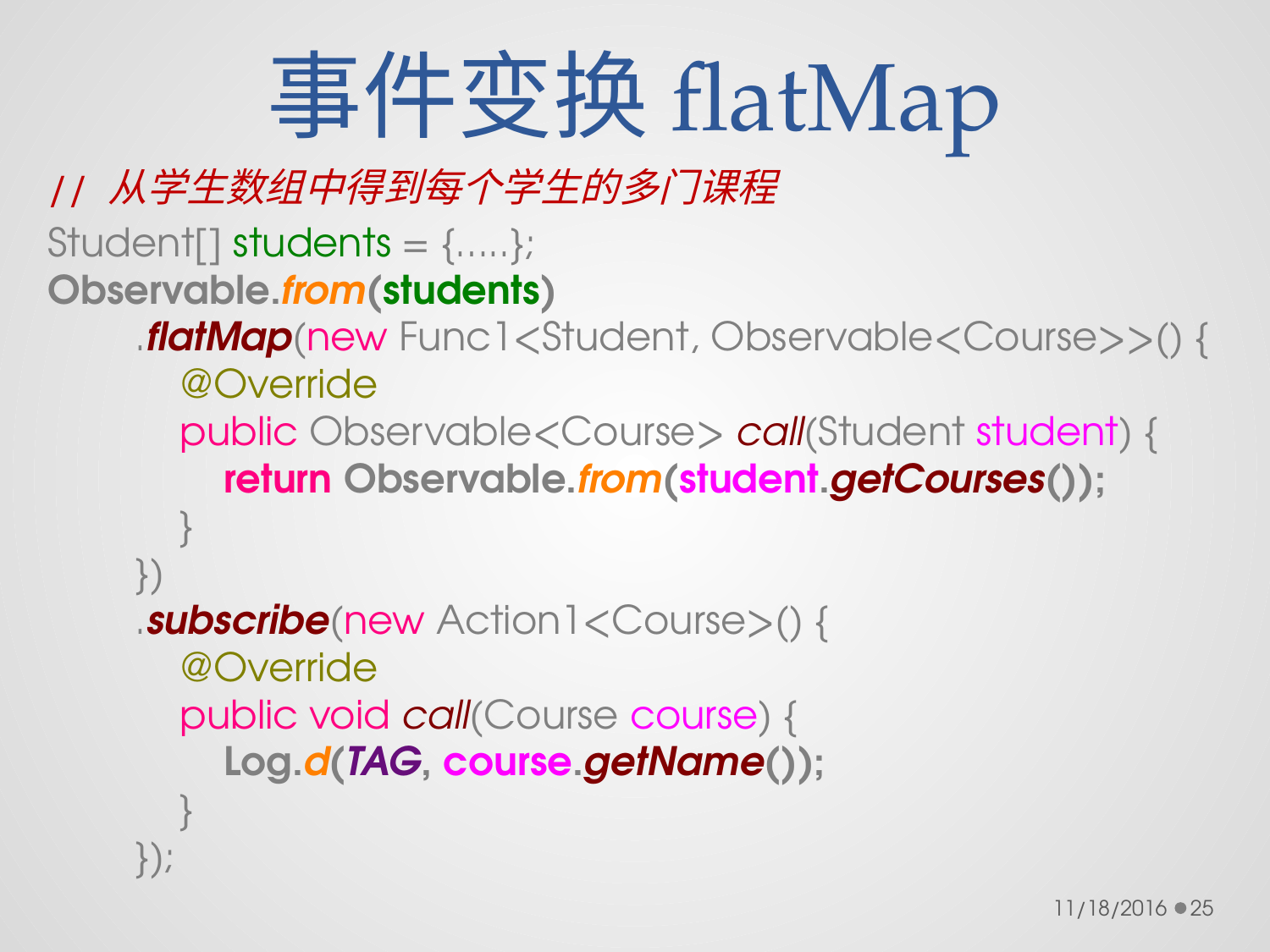

# 事件变换flatMap
// 从学生数组中得到每个学生的多门课程
Student[] students = {…..};
Observable.from(students)
        .flatMap(new Func1<Student, Observable<Course>>() {
            @Override
            public Observable<Course> call(Student student) {
                return Observable.from(student.getCourses());
            }
        })
        .subscribe(new Action1<Course>() {
            @Override
            public void call(Course course) {
                Log.d(TAG, course.getName());
            }
        });
11/18/2016
25